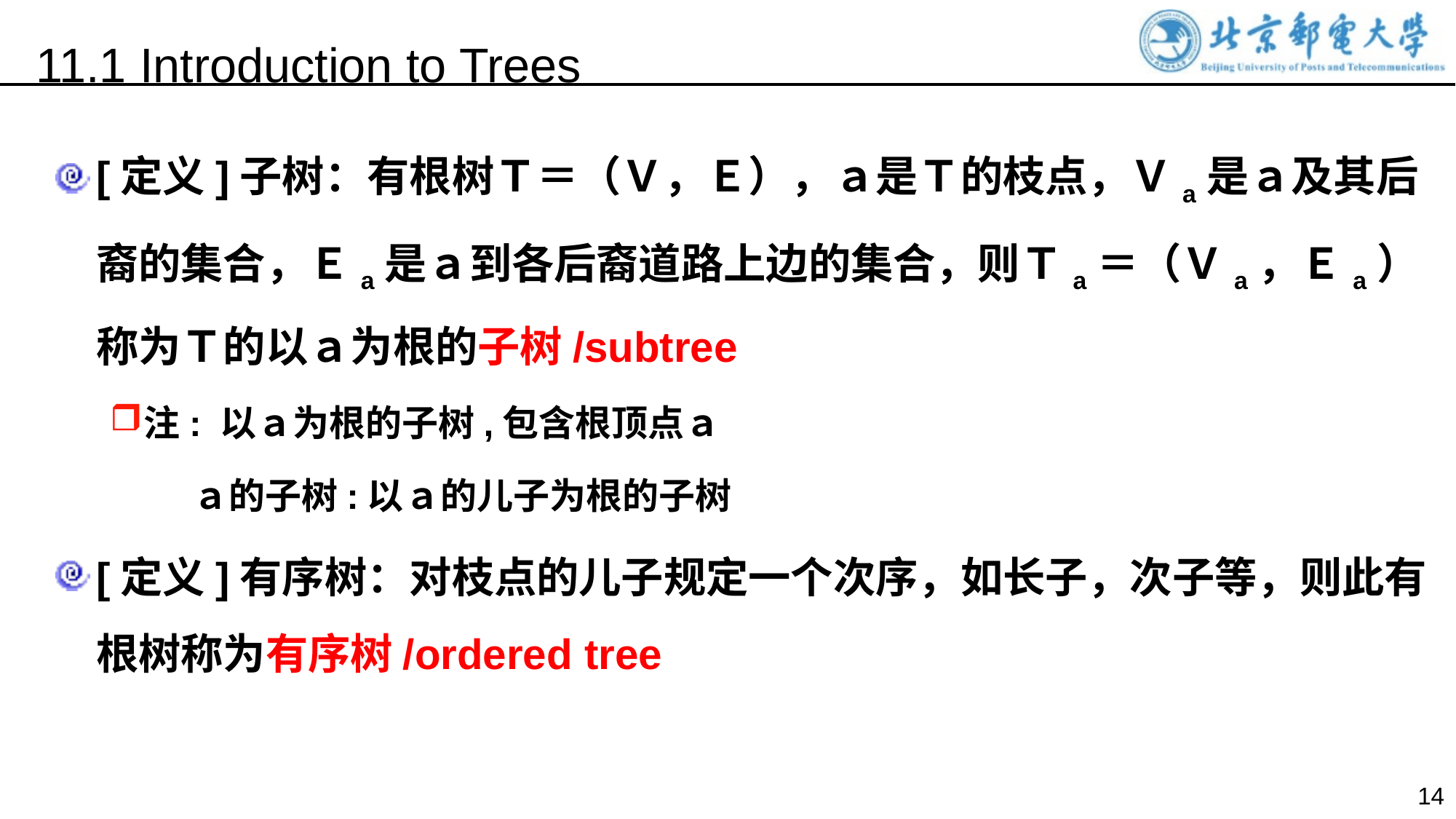

11.1 Introduction to Trees
[定义]子树：有根树Ｔ＝（Ｖ，Ｅ），ａ是Ｔ的枝点，Ｖa是ａ及其后裔的集合，Ｅa是ａ到各后裔道路上边的集合，则Ｔa＝（Ｖa，Ｅa）称为Ｔ的以ａ为根的子树/subtree
注: 以ａ为根的子树,包含根顶点ａ
         ａ的子树:以ａ的儿子为根的子树
[定义]有序树：对枝点的儿子规定一个次序，如长子，次子等，则此有根树称为有序树/ordered tree